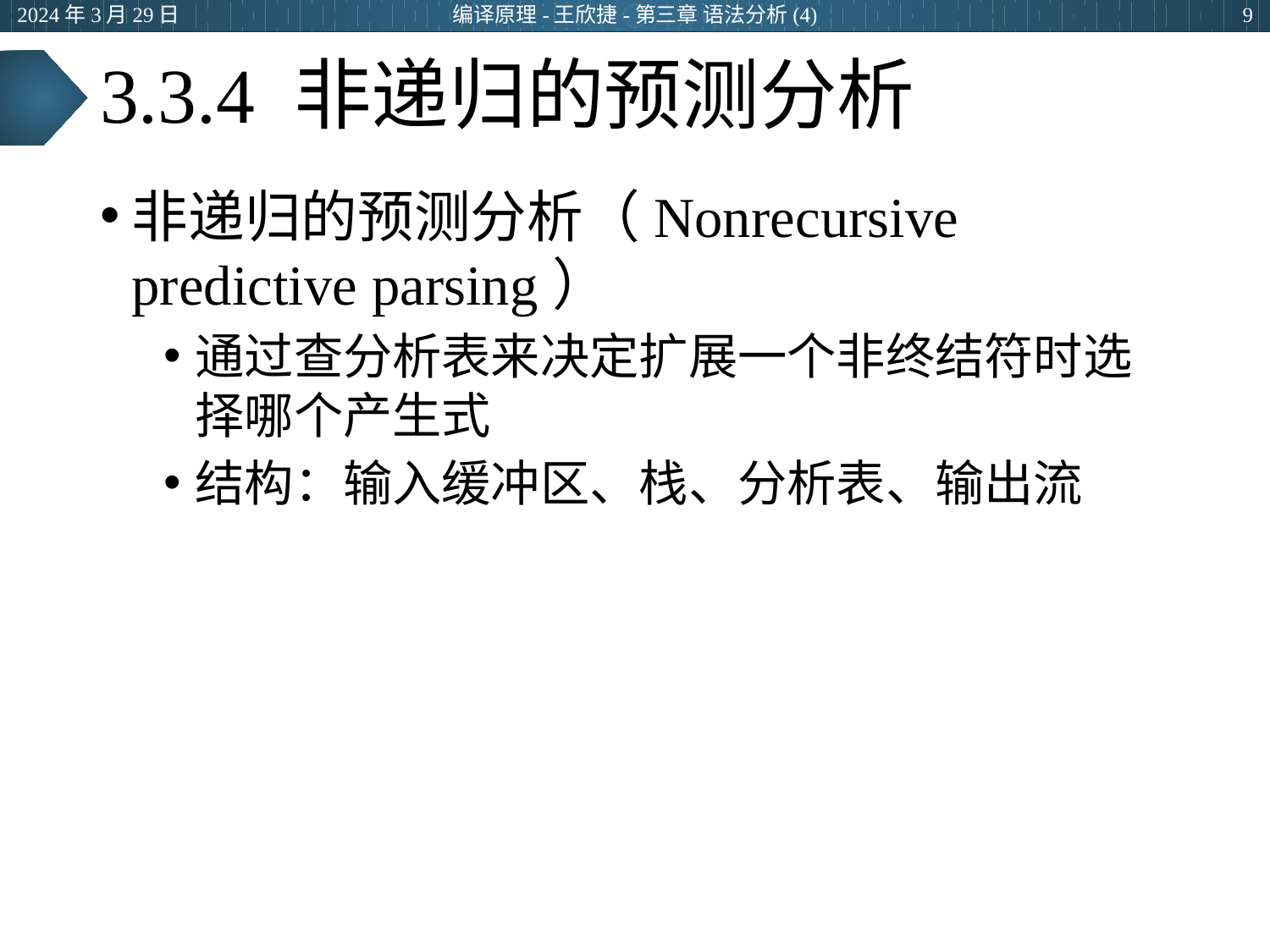

2024年3月29日
编译原理-王欣捷-第三章 语法分析(4)
9
# 3.3.4 非递归的预测分析
非递归的预测分析（Nonrecursive predictive parsing）
通过查分析表来决定扩展一个非终结符时选择哪个产生式
结构：输入缓冲区、栈、分析表、输出流